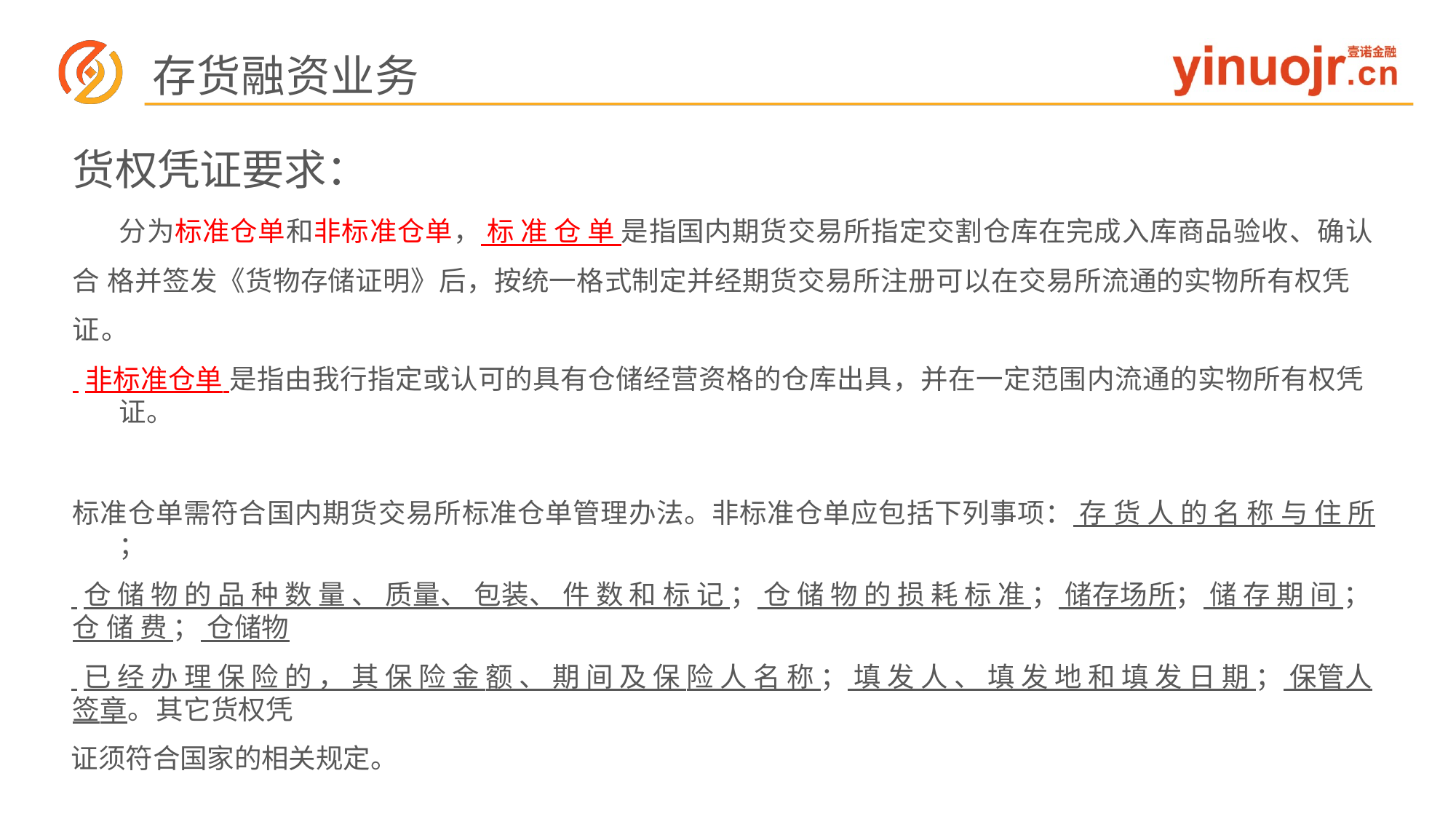

# 存货融资业务
货权凭证要求：
分为标准仓单和非标准仓单， 标 准 仓 单 是指国内期货交易所指定交割仓库在完成入库商品验收、确认合 格并签发《货物存储证明》后，按统一格式制定并经期货交易所注册可以在交易所流通的实物所有权凭证。
 非标准仓单 是指由我行指定或认可的具有仓储经营资格的仓库出具，并在一定范围内流通的实物所有权凭证。

标准仓单需符合国内期货交易所标准仓单管理办法。非标准仓单应包括下列事项： 存 货 人 的 名 称 与 住 所 ；
 仓 储 物 的 品 种 数 量 、 质量、 包装、 件 数 和 标 记 ； 仓 储 物 的 损 耗 标 准 ； 储存场所； 储 存 期 间 ； 仓 储 费 ； 仓储物
 已 经 办 理 保 险 的 ， 其 保 险 金 额 、 期 间 及 保 险 人 名 称 ； 填 发 人 、 填 发 地 和 填 发 日 期 ； 保管人签章。其它货权凭
证须符合国家的相关规定。